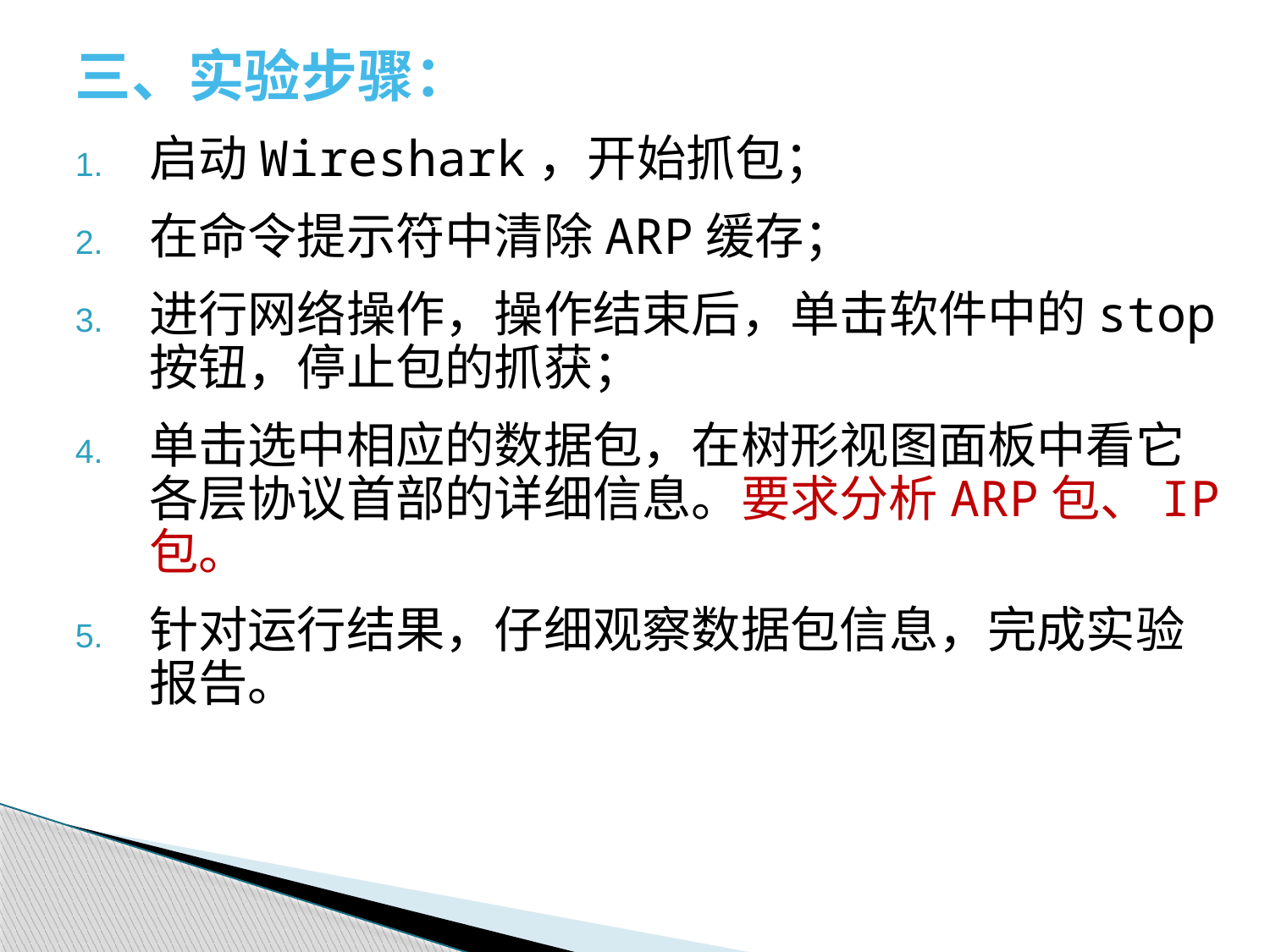

三、实验步骤：
启动Wireshark，开始抓包；
在命令提示符中清除ARP缓存；
进行网络操作，操作结束后，单击软件中的stop按钮，停止包的抓获；
单击选中相应的数据包，在树形视图面板中看它各层协议首部的详细信息。要求分析ARP包、IP包。
针对运行结果，仔细观察数据包信息，完成实验报告。